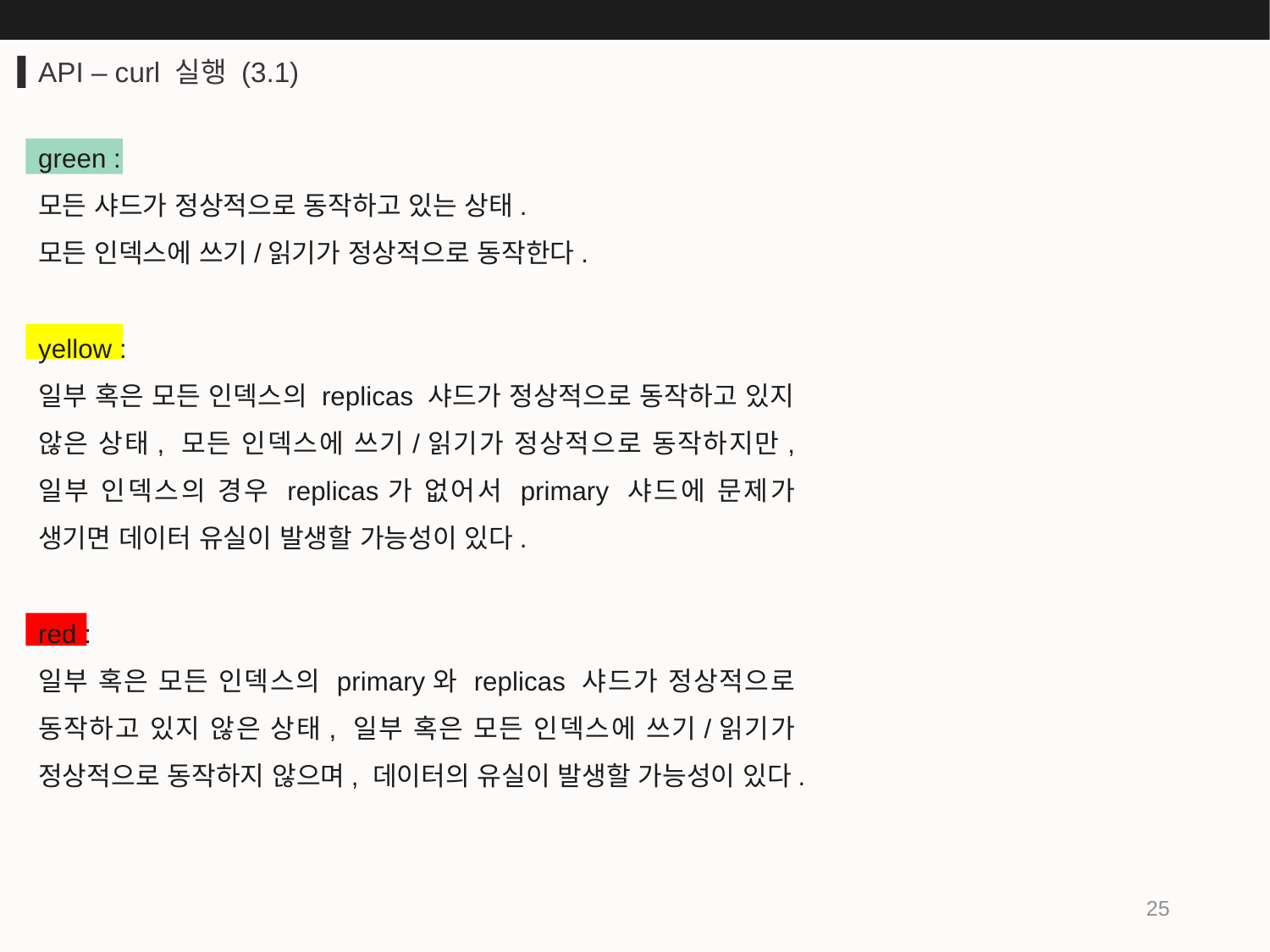

API – curl 실행 (3.1)

green :
모든 샤드가 정상적으로 동작하고 있는 상태.
모든 인덱스에 쓰기/읽기가 정상적으로 동작한다.

yellow :
일부 혹은 모든 인덱스의 replicas 샤드가 정상적으로 동작하고 있지 않은 상태, 모든 인덱스에 쓰기/읽기가 정상적으로 동작하지만, 일부 인덱스의 경우 replicas가 없어서 primary 샤드에 문제가 생기면 데이터 유실이 발생할 가능성이 있다.

red :
일부 혹은 모든 인덱스의 primary와 replicas 샤드가 정상적으로 동작하고 있지 않은 상태, 일부 혹은 모든 인덱스에 쓰기/읽기가 정상적으로 동작하지 않으며, 데이터의 유실이 발생할 가능성이 있다.

25